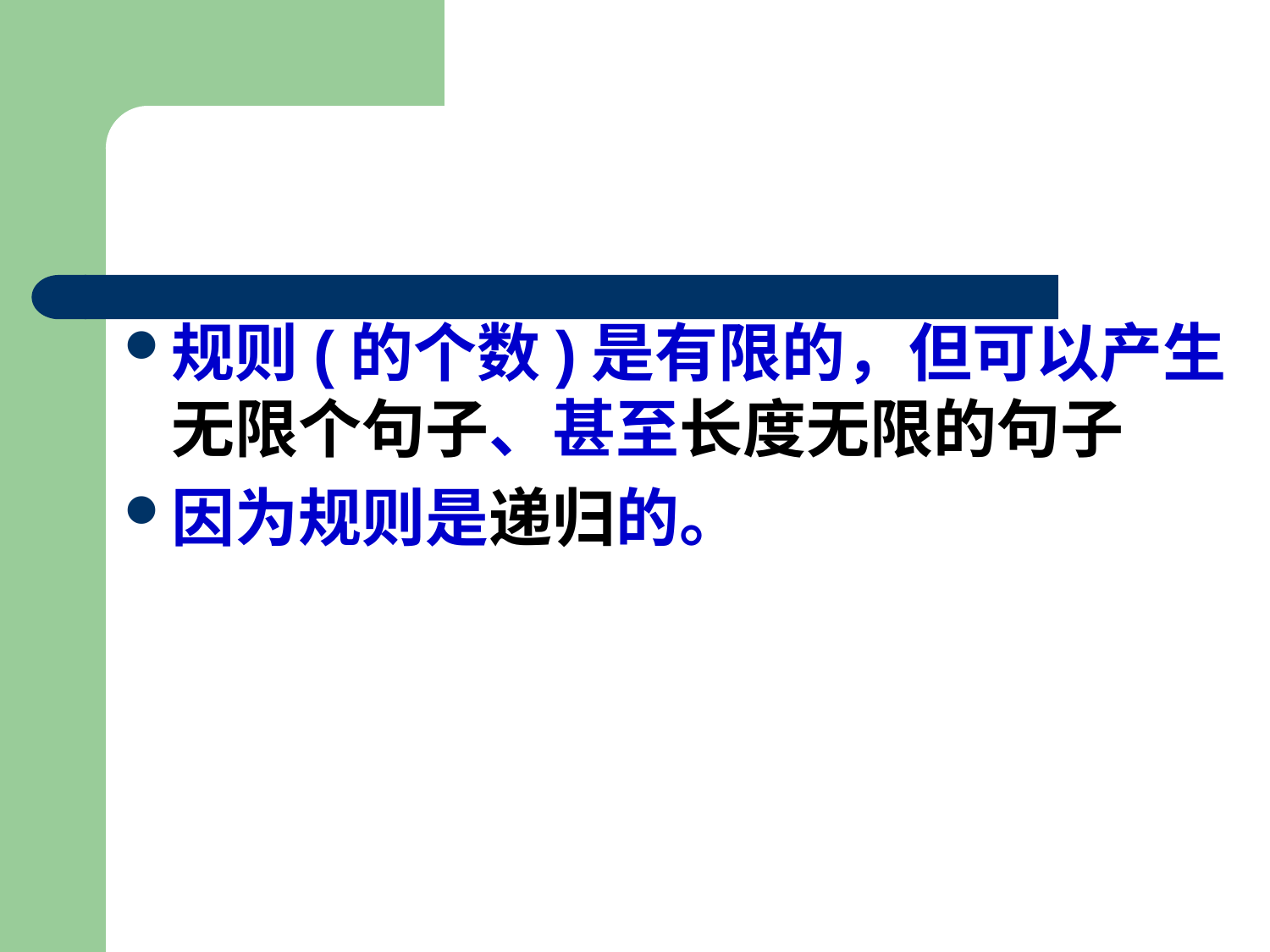

#
规则(的个数)是有限的，但可以产生无限个句子、甚至长度无限的句子
因为规则是递归的。